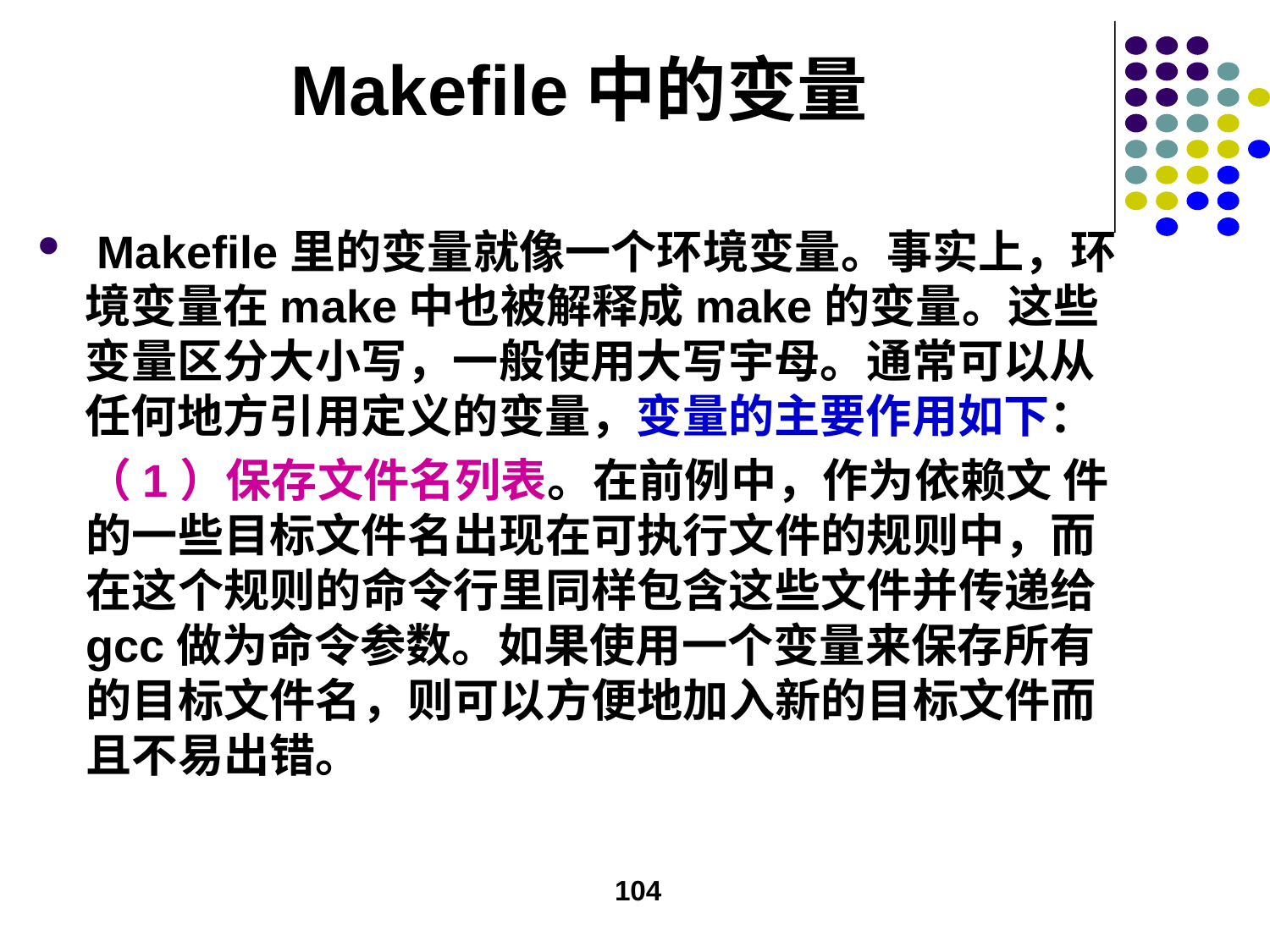

# Makefile中的变量
 Makefile里的变量就像一个环境变量。事实上，环境变量在make中也被解释成make的变量。这些变量区分大小写，一般使用大写宇母。通常可以从任何地方引用定义的变量，变量的主要作用如下：
（1）保存文件名列表。在前例中，作为依赖文 件的一些目标文件名出现在可执行文件的规则中，而在这个规则的命令行里同样包含这些文件并传递给gcc做为命令参数。如果使用一个变量来保存所有的目标文件名，则可以方便地加入新的目标文件而且不易出错。
104